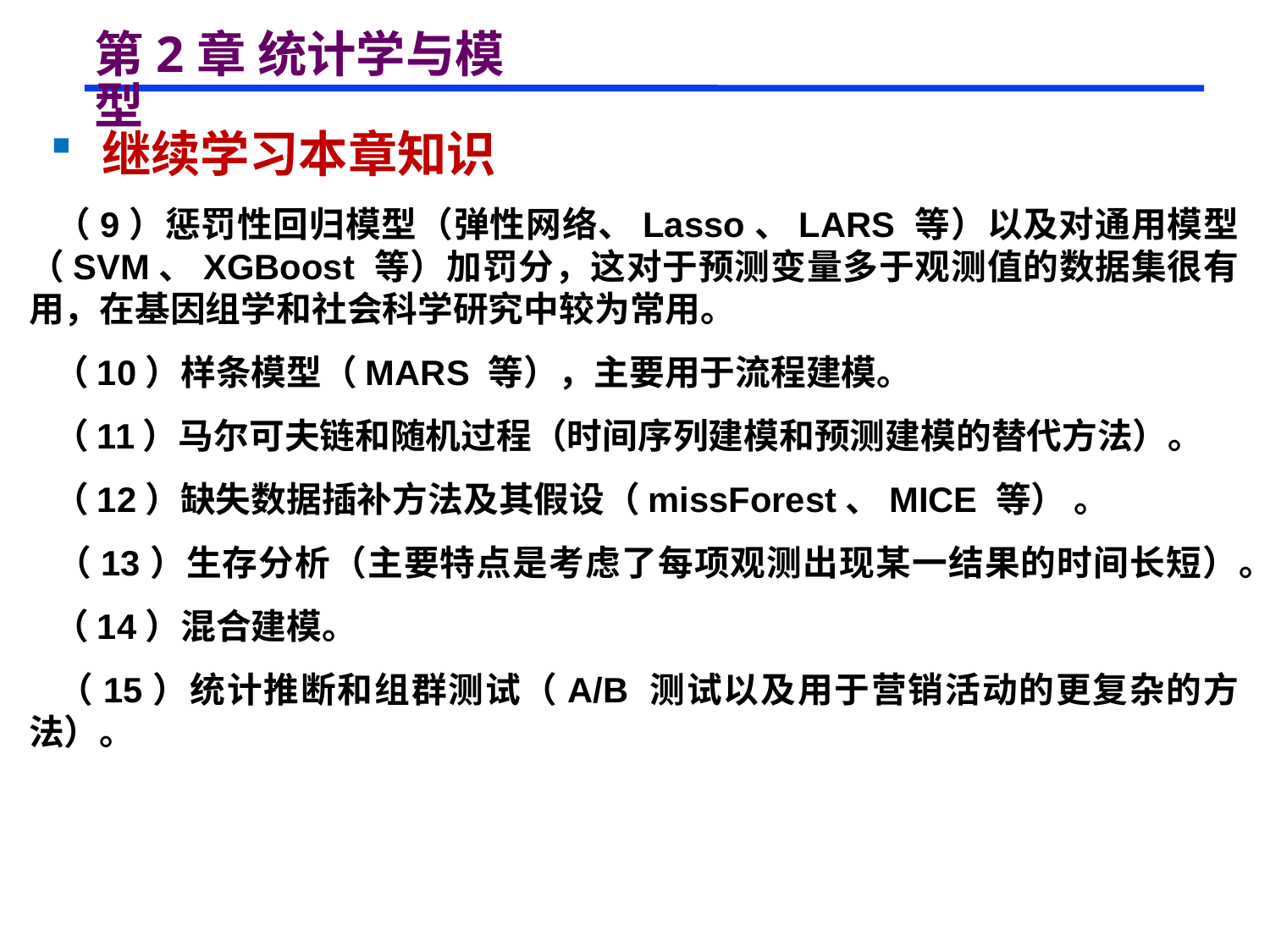

# 第2章 统计学与模型
 继续学习本章知识
  （9）惩罚性回归模型（弹性网络、Lasso、LARS 等）以及对通用模型（SVM、XGBoost 等）加罚分，这对于预测变量多于观测值的数据集很有用，在基因组学和社会科学研究中较为常用。
  （10）样条模型（MARS 等），主要用于流程建模。
  （11）马尔可夫链和随机过程（时间序列建模和预测建模的替代方法）。
  （12）缺失数据插补方法及其假设（missForest、MICE 等） 。
  （13）生存分析（主要特点是考虑了每项观测出现某一结果的时间长短）。
  （14）混合建模。
  （15）统计推断和组群测试（A/B 测试以及用于营销活动的更复杂的方法）。